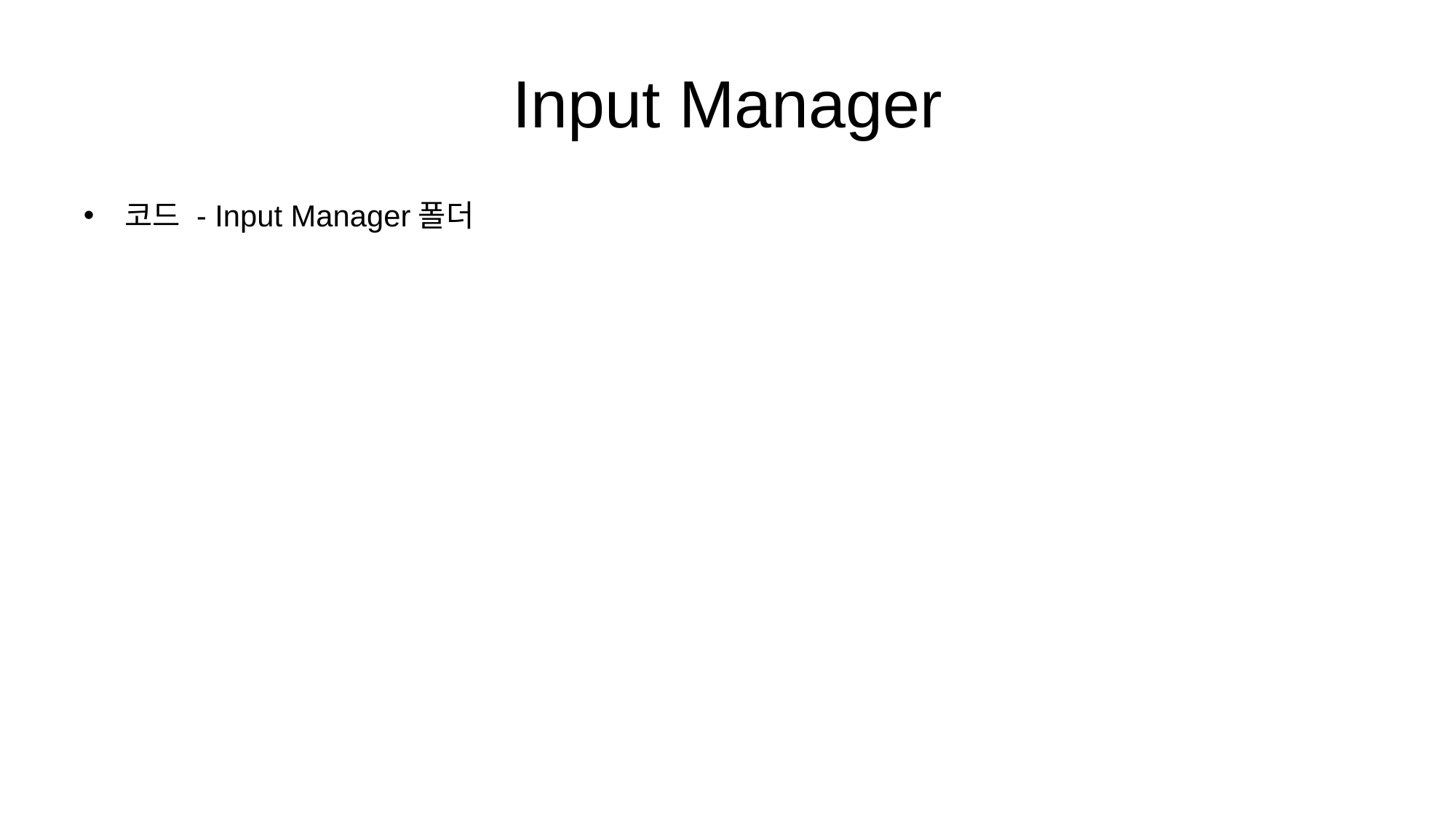

# Input Manager
코드 - Input Manager폴더